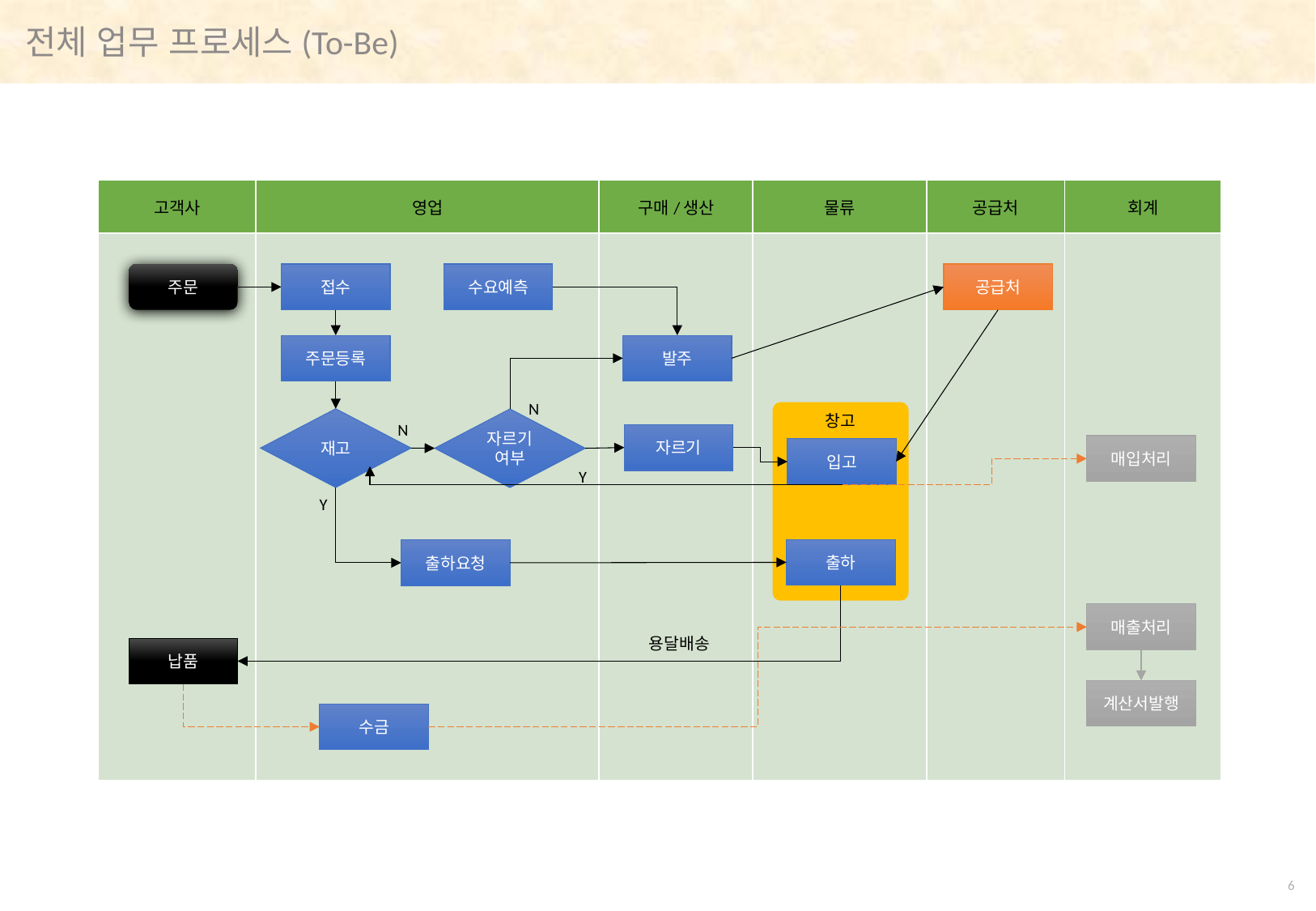

전체 업무 프로세스(To-Be)

| 고객사 | 영업 | 구매/생산 | 물류 | 공급처 | 회계 |
| --- | --- | --- | --- | --- | --- |
|  |  |  |  |  |  |
주문
접수
수요예측
공급처
주문등록
발주
N
창고
재고
자르기
여부
N
자르기
매입처리
입고

Y
Y
출하
출하요청
매출처리
용달배송
납품
계산서발행
수금
6